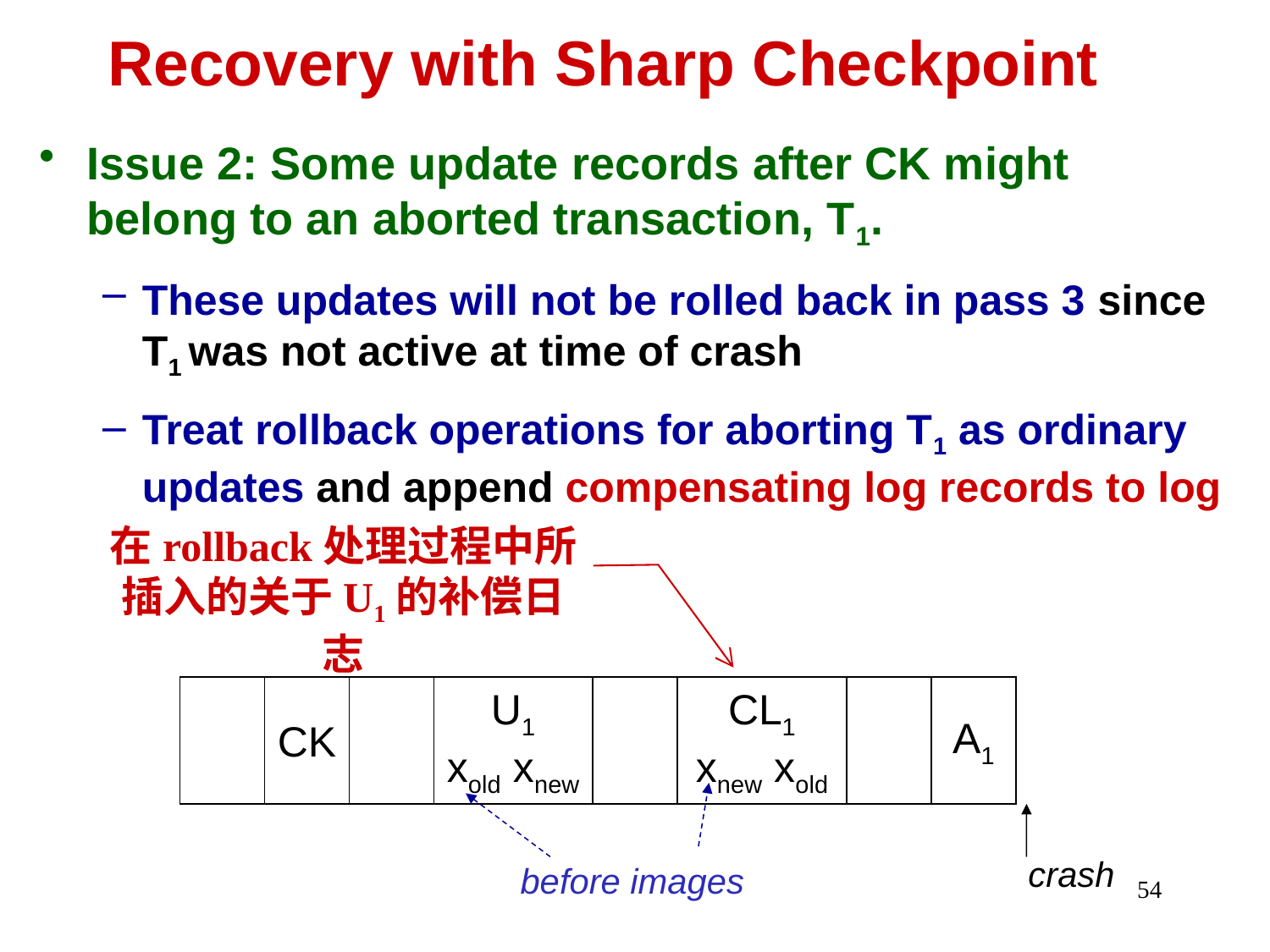

# Recovery with Sharp Checkpoint
Issue 2: Some update records after CK might belong to an aborted transaction, T1.
These updates will not be rolled back in pass 3 since T1 was not active at time of crash
Treat rollback operations for aborting T1 as ordinary updates and append compensating log records to log
在rollback处理过程中所插入的关于U1的补偿日志

CK

U1
xold xnew

CL1
xnew xold

A1

before images

crash
54